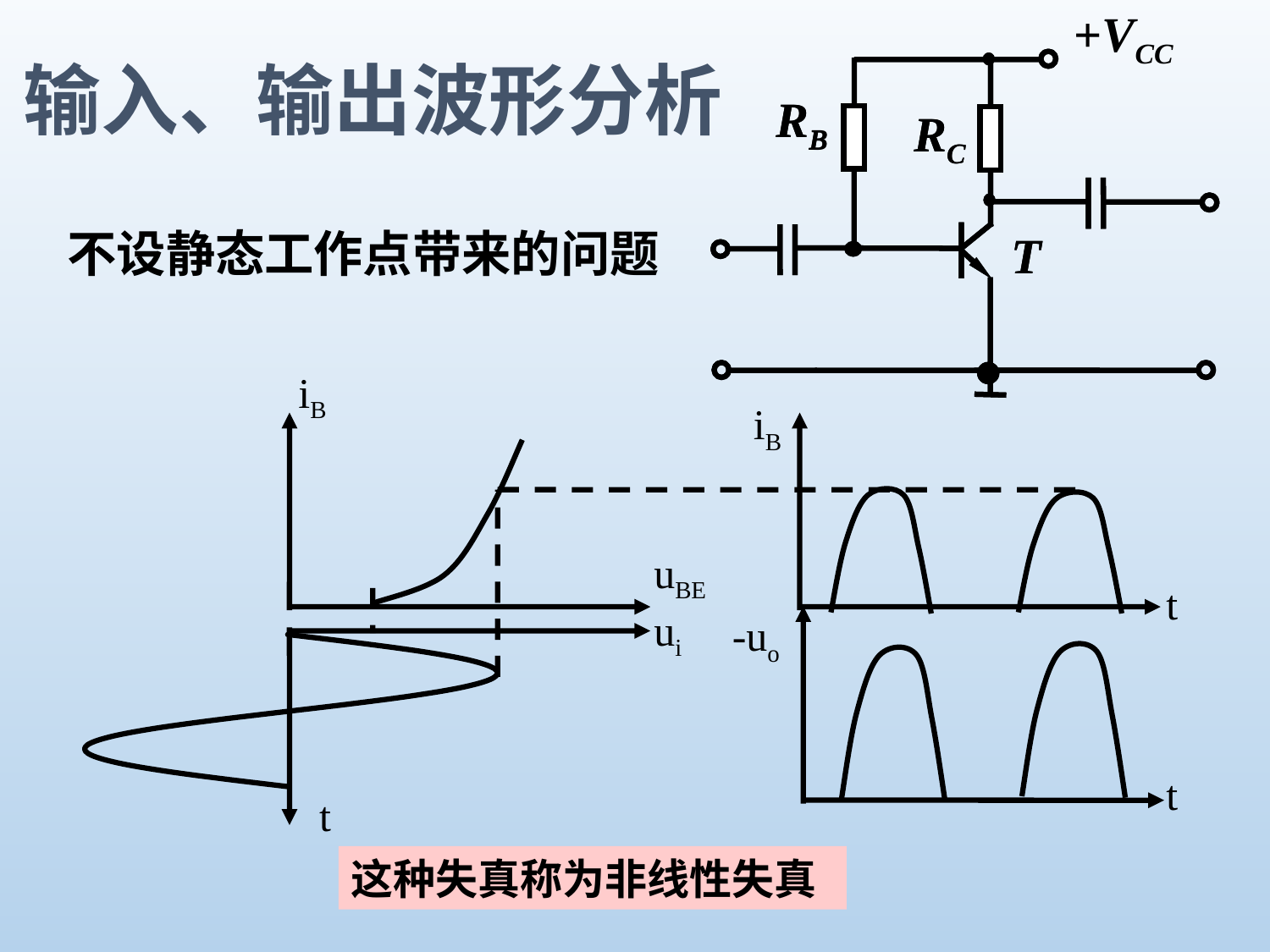

+VCC

RB
RC

T

RB
RC

T

输入、输出波形分析
不设静态工作点带来的问题
iB
iB

uBE
ui
t

-uo

t
t
这种失真称为非线性失真